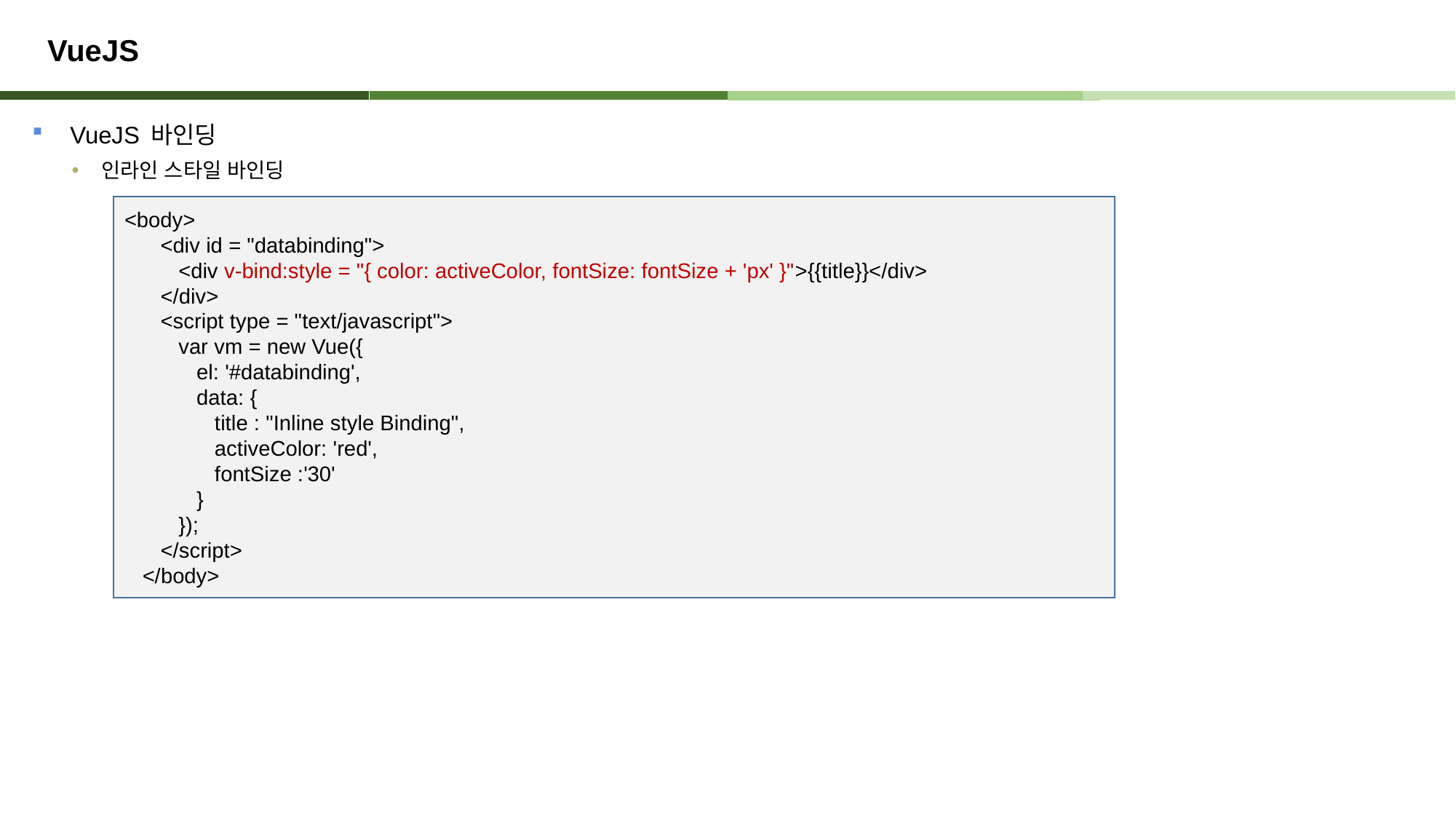

# VueJS
VueJS 바인딩
 인라인 스타일 바인딩
<body>
      <div id = "databinding">
         <div v-bind:style = "{ color: activeColor, fontSize: fontSize + 'px' }">{{title}}</div>
      </div>
      <script type = "text/javascript">
         var vm = new Vue({
            el: '#databinding',
            data: {
               title : "Inline style Binding",
               activeColor: 'red',
               fontSize :'30'
            }
         });
      </script>
   </body>